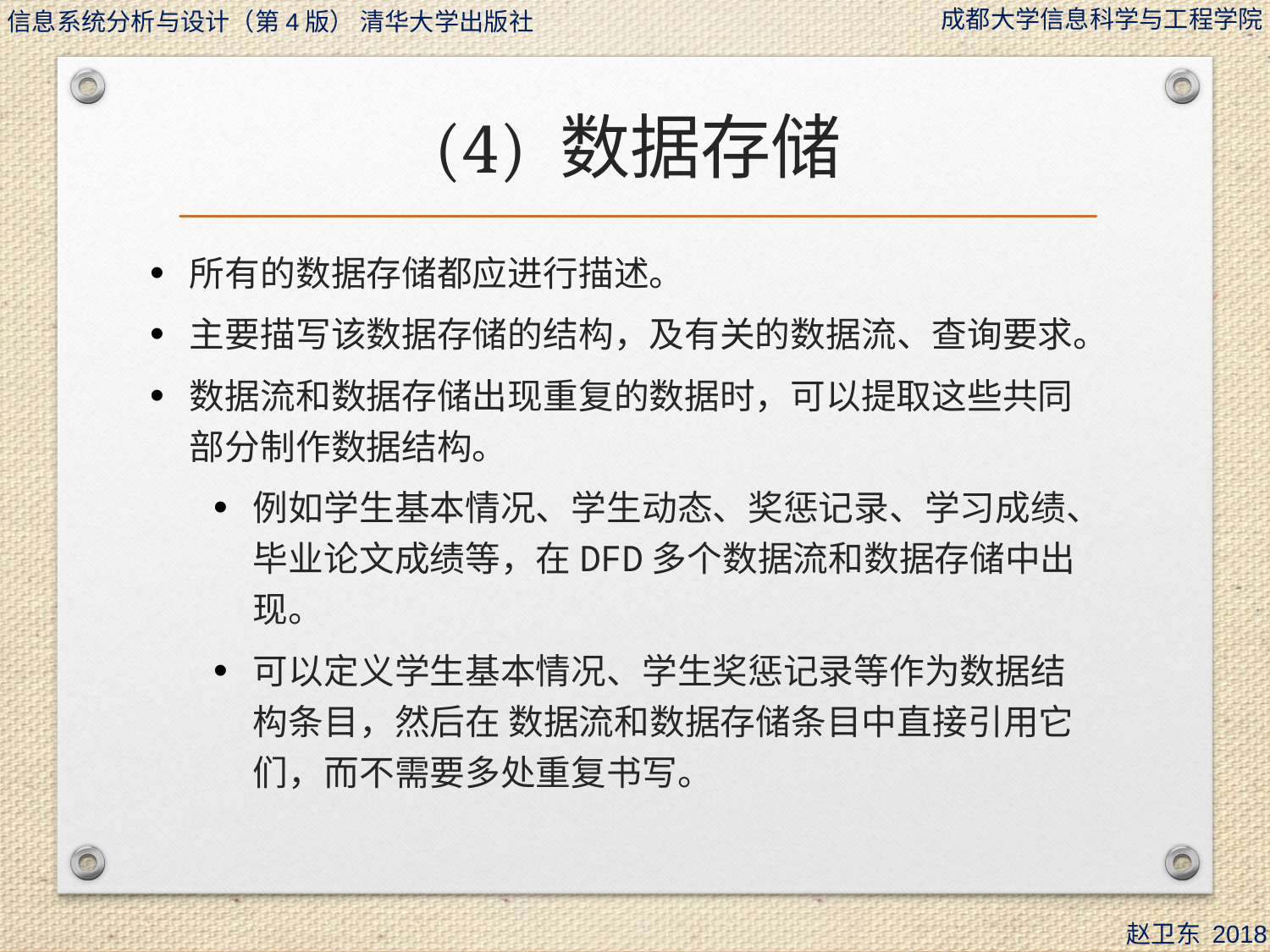

# (4) 数据存储
所有的数据存储都应进行描述。
主要描写该数据存储的结构，及有关的数据流、查询要求。
数据流和数据存储出现重复的数据时，可以提取这些共同部分制作数据结构。
例如学生基本情况、学生动态、奖惩记录、学习成绩、毕业论文成绩等，在DFD多个数据流和数据存储中出现。
可以定义学生基本情况、学生奖惩记录等作为数据结构条目，然后在 数据流和数据存储条目中直接引用它们，而不需要多处重复书写。